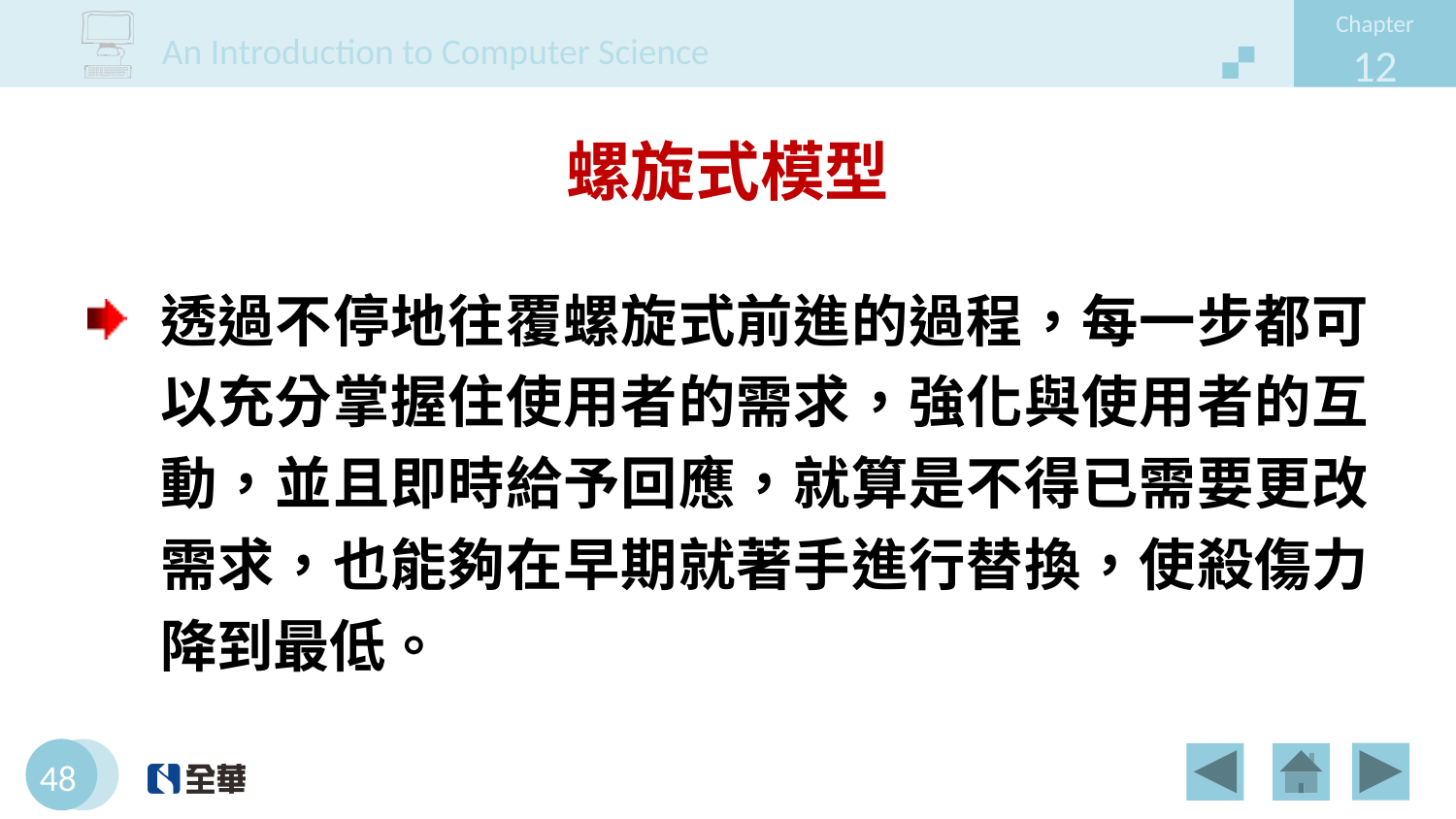

# 螺旋式模型
透過不停地往覆螺旋式前進的過程，每一步都可以充分掌握住使用者的需求，強化與使用者的互動，並且即時給予回應，就算是不得已需要更改需求，也能夠在早期就著手進行替換，使殺傷力降到最低。